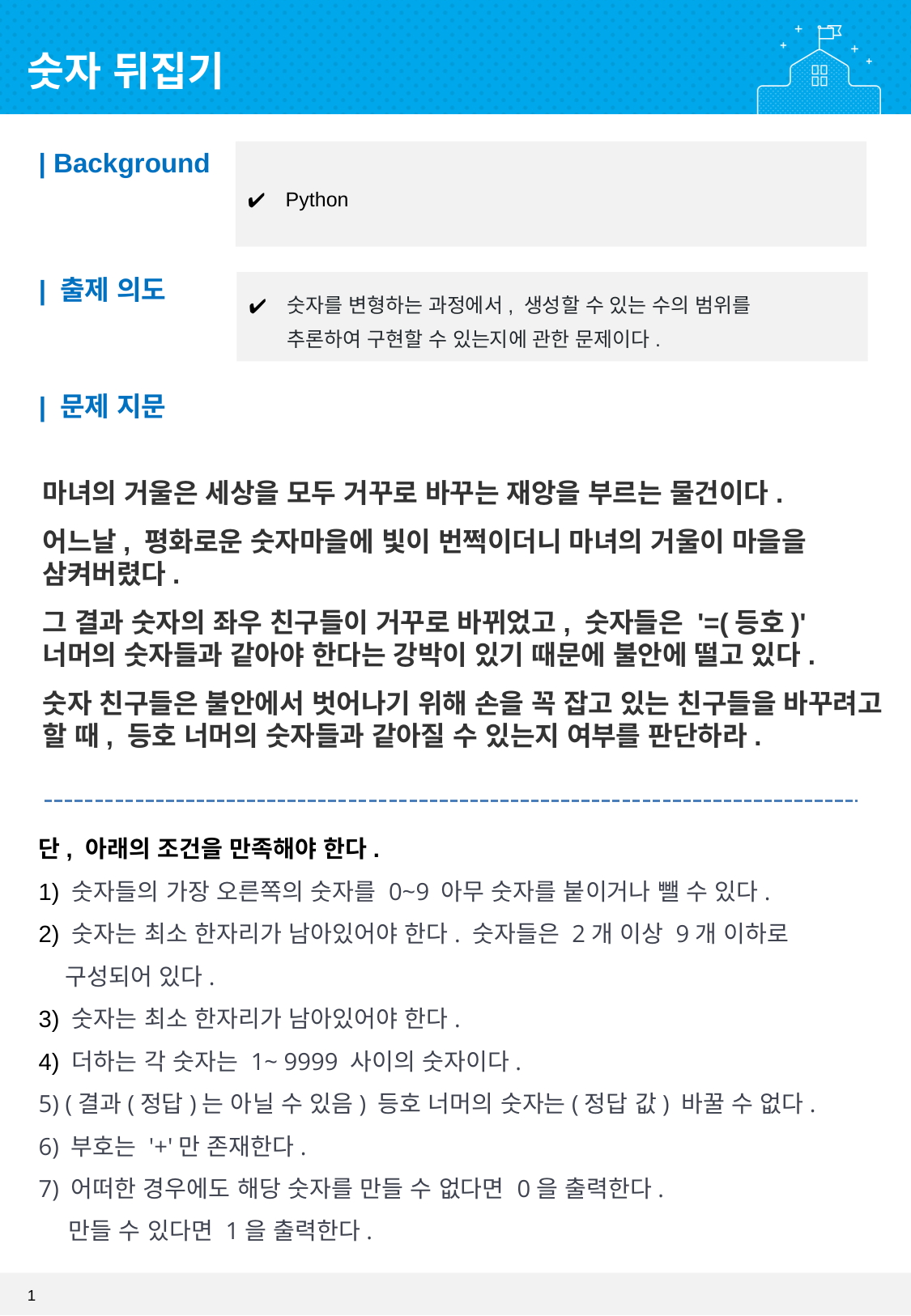

숫자 뒤집기
| Background
Python
| 출제 의도
숫자를 변형하는 과정에서, 생성할 수 있는 수의 범위를
추론하여 구현할 수 있는지에 관한 문제이다.
| 문제 지문
마녀의 거울은 세상을 모두 거꾸로 바꾸는 재앙을 부르는 물건이다.

어느날, 평화로운 숫자마을에 빛이 번쩍이더니 마녀의 거울이 마을을 삼켜버렸다.

그 결과 숫자의 좌우 친구들이 거꾸로 바뀌었고, 숫자들은 '=(등호)' 너머의 숫자들과 같아야 한다는 강박이 있기 때문에 불안에 떨고 있다.

숫자 친구들은 불안에서 벗어나기 위해 손을 꼭 잡고 있는 친구들을 바꾸려고 할 때, 등호 너머의 숫자들과 같아질 수 있는지 여부를 판단하라.
단, 아래의 조건을 만족해야 한다.
1) 숫자들의 가장 오른쪽의 숫자를 0~9 아무 숫자를 붙이거나 뺄 수 있다.
2) 숫자는 최소 한자리가 남아있어야 한다. 숫자들은 2개 이상 9개 이하로
    구성되어 있다.
3) 숫자는 최소 한자리가 남아있어야 한다.
4) 더하는 각 숫자는 1~ 9999 사이의 숫자이다.
5) (결과(정답)는 아닐 수 있음) 등호 너머의 숫자는(정답 값) 바꿀 수 없다.
6) 부호는 '+'만 존재한다.
7) 어떠한 경우에도 해당 숫자를 만들 수 없다면 0을 출력한다.
    만들 수 있다면 1을 출력한다.